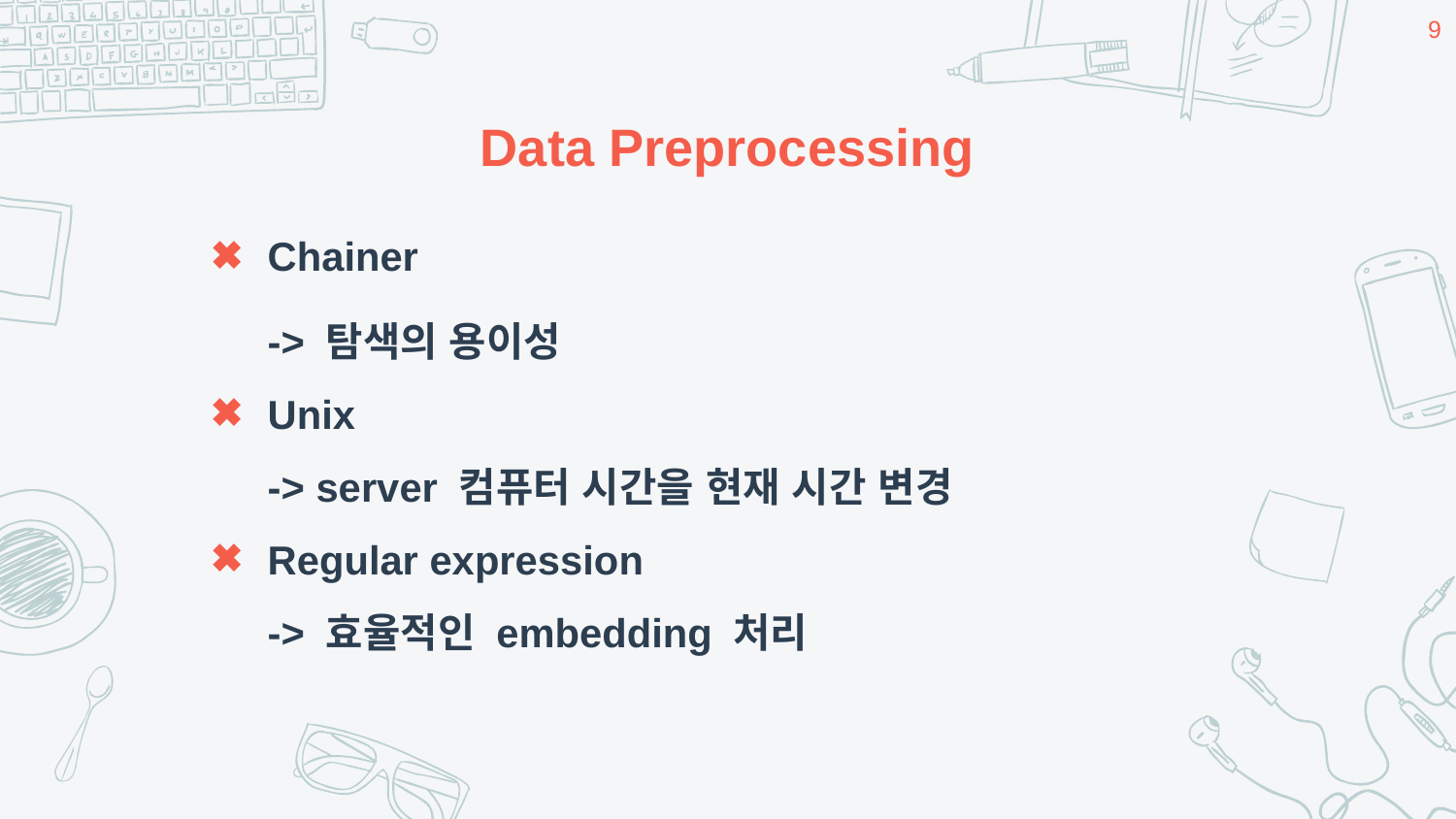

9
# Data Preprocessing
Chainer
-> 탐색의 용이성
Unix
-> server 컴퓨터 시간을 현재 시간 변경
Regular expression
-> 효율적인 embedding 처리